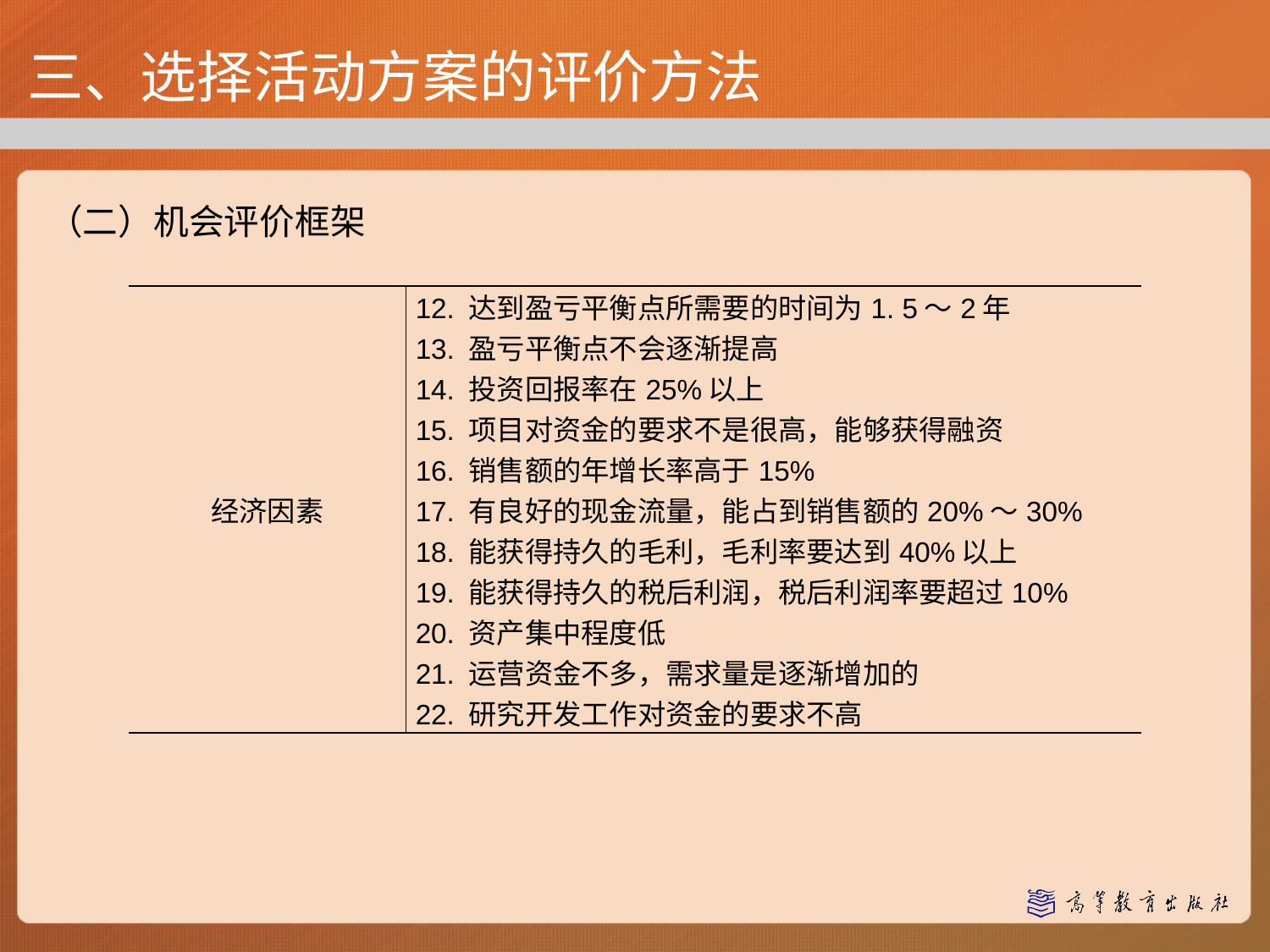

三、选择活动方案的评价方法
（二）机会评价框架
| 经济因素 | 12. 达到盈亏平衡点所需要的时间为1. 5～2年 13. 盈亏平衡点不会逐渐提高 14. 投资回报率在25%以上 15. 项目对资金的要求不是很高，能够获得融资 16. 销售额的年增长率高于15% 17. 有良好的现金流量，能占到销售额的20%～30% 18. 能获得持久的毛利，毛利率要达到40%以上 19. 能获得持久的税后利润，税后利润率要超过10% 20. 资产集中程度低 21. 运营资金不多，需求量是逐渐增加的 22. 研究开发工作对资金的要求不高 |
| --- | --- |